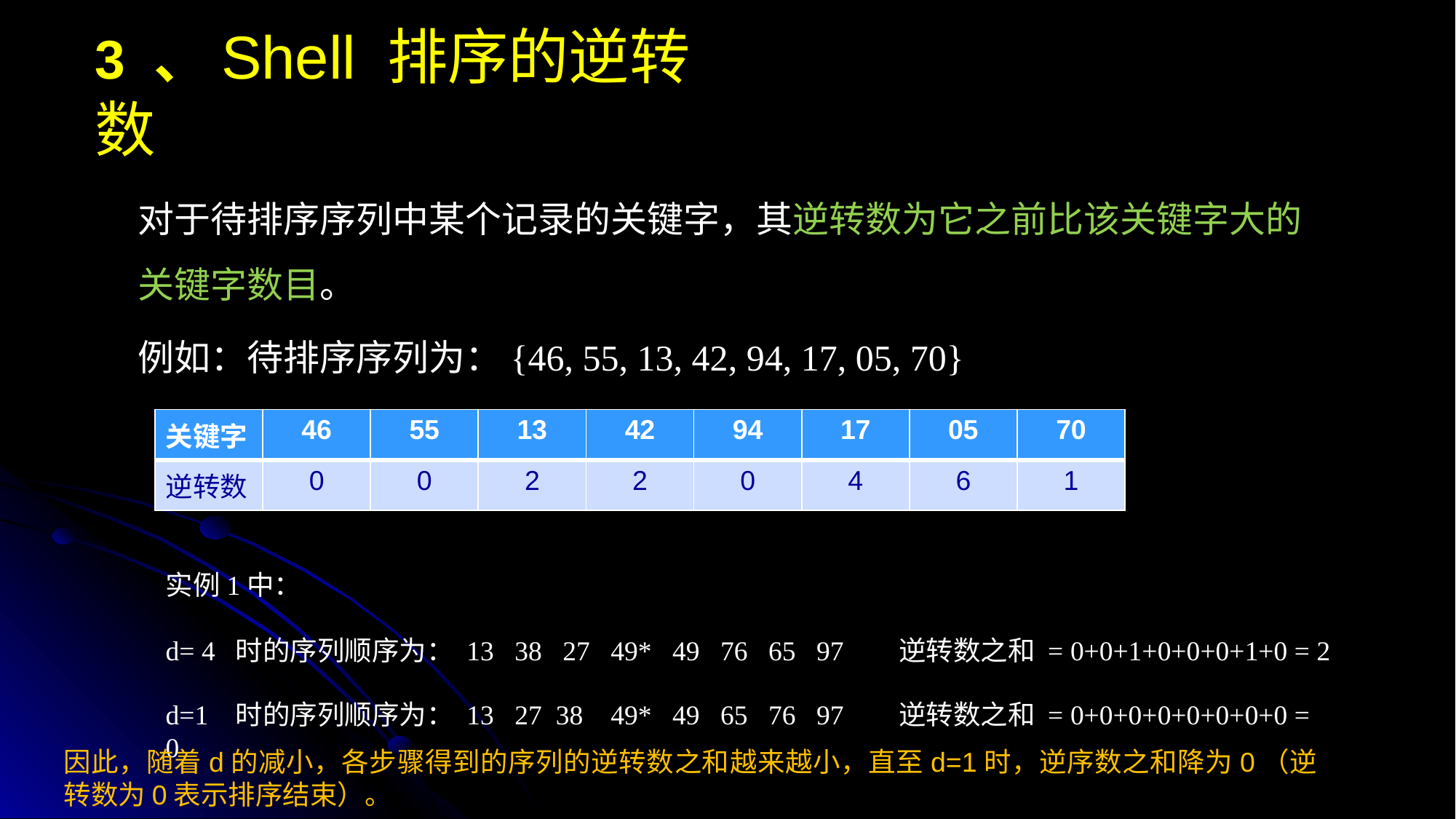

3 、Shell 排序的逆转数
对于待排序序列中某个记录的关键字，其逆转数为它之前比该关键字大的关键字数目。
例如：待排序序列为：{46, 55, 13, 42, 94, 17, 05, 70}
| 关键字 | 46 | 55 | 13 | 42 | 94 | 17 | 05 | 70 |
| --- | --- | --- | --- | --- | --- | --- | --- | --- |
| 逆转数 | 0 | 0 | 2 | 2 | 0 | 4 | 6 | 1 |
实例1中：

d= 4  时的序列顺序为： 13   38   27   49*   49   76   65   97       逆转数之和 = 0+0+1+0+0+0+1+0 = 2
d=1   时的序列顺序为： 13   27  38    49*   49   65   76   97       逆转数之和 = 0+0+0+0+0+0+0+0 = 0

因此，随着d的减小，各步骤得到的序列的逆转数之和越来越小，直至d=1时，逆序数之和降为0（逆转数为0表示排序结束）。